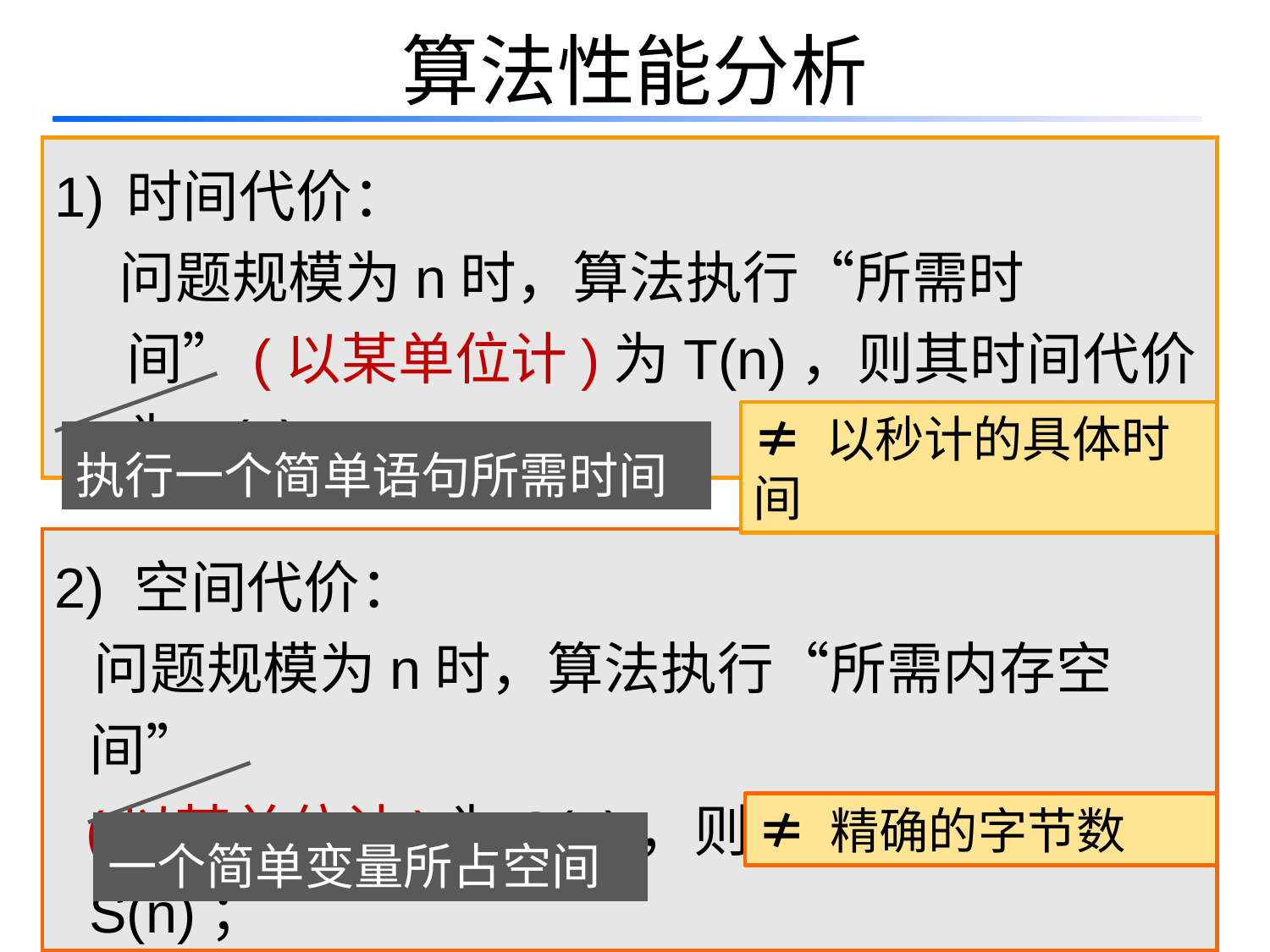

# 算法性能分析

时间代价：
    问题规模为n时，算法执行“所需时间”(以某单位计)为T(n)，则其时间代价为T(n)；
≠ 以秒计的具体时间
执行一个简单语句所需时间
2) 空间代价：
  问题规模为n时，算法执行“所需内存空间”
  (以某单位计)为S(n)，则其空间代价为S(n)；
≠ 精确的字节数
一个简单变量所占空间